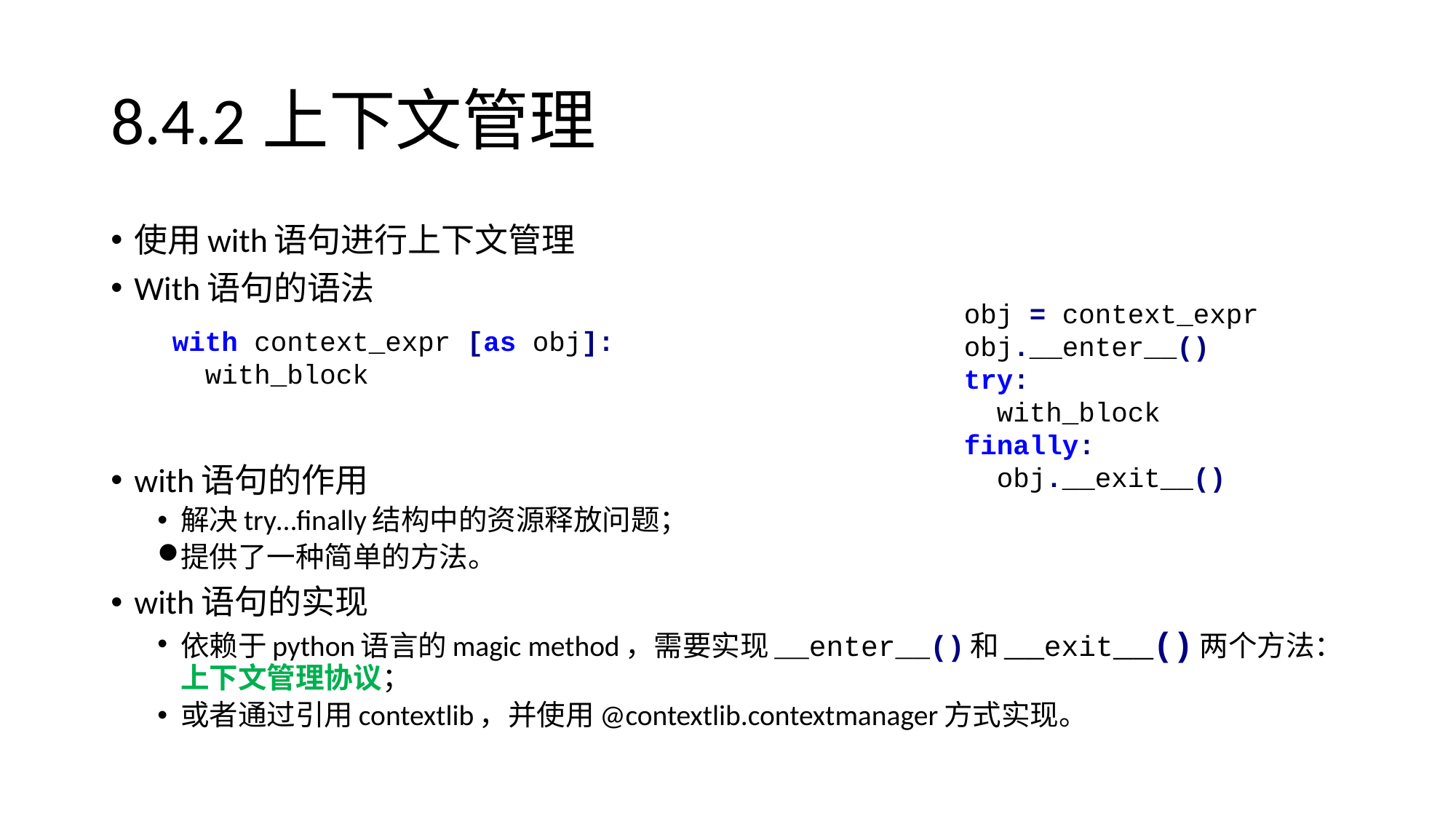

# 8.4.2上下文管理
使用with语句进行上下文管理
With语句的语法

with语句的作用
解决try…finally结构中的资源释放问题；
提供了一种简单的方法。
with语句的实现
依赖于python语言的magic method，需要实现__enter__()和__exit__()两个方法：上下文管理协议；
或者通过引用contextlib，并使用@contextlib.contextmanager方式实现。
obj = context_expr
obj.__enter__()
try:
  with_block
finally:
  obj.__exit__()
with context_expr [as obj]:
  with_block